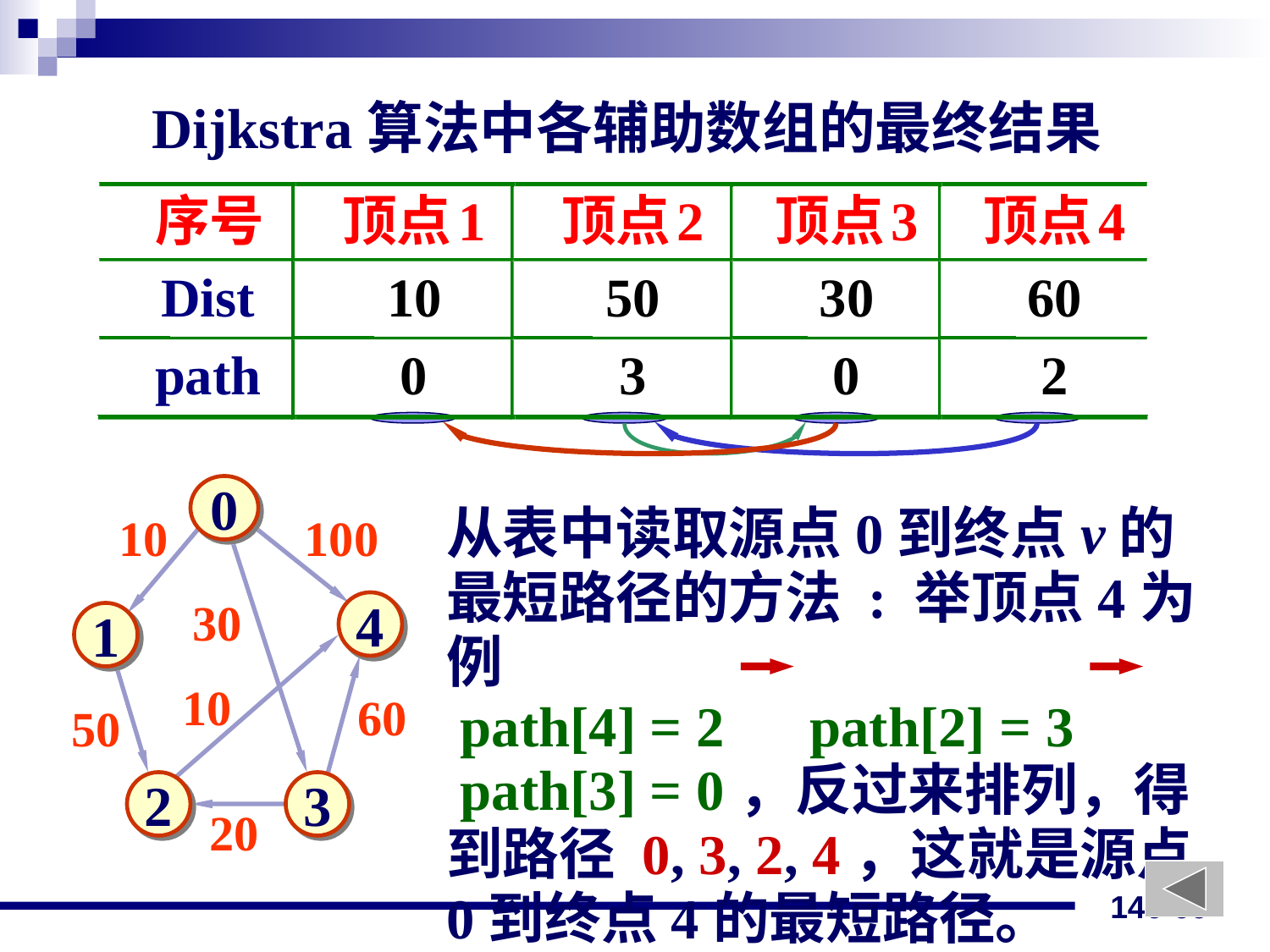

Dijkstra算法中各辅助数组的最终结果

序号
顶点
1
顶点
2
顶点
3
顶点
4

Dist
10
50
30
60

path
0
3
0
2

0
从表中读取源点0到终点v的最短路径的方法 : 举顶点4为例
 path[4] = 2      path[2] = 3
 path[3] = 0，反过来排列，得到路径 0, 3, 2, 4，这就是源点0到终点4的最短路径。
10
100

30
4
1

10
60
50
2
3
20

146-99